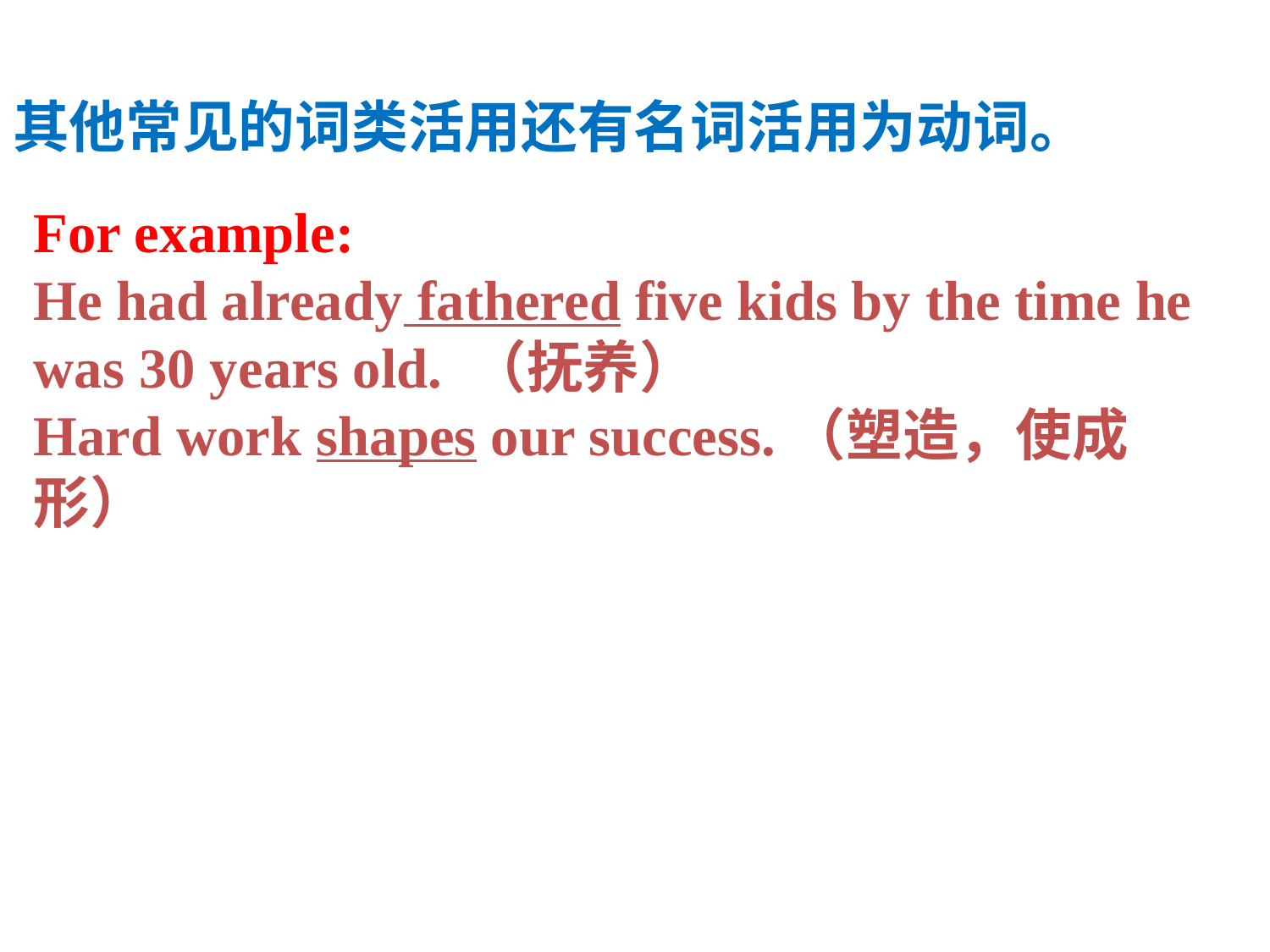

IV. Language study
其他常见的词类活用还有名词活用为动词。
For example:
He had already fathered five kids by the time he was 30 years old. （抚养）
Hard work shapes our success.（塑造，使成形）